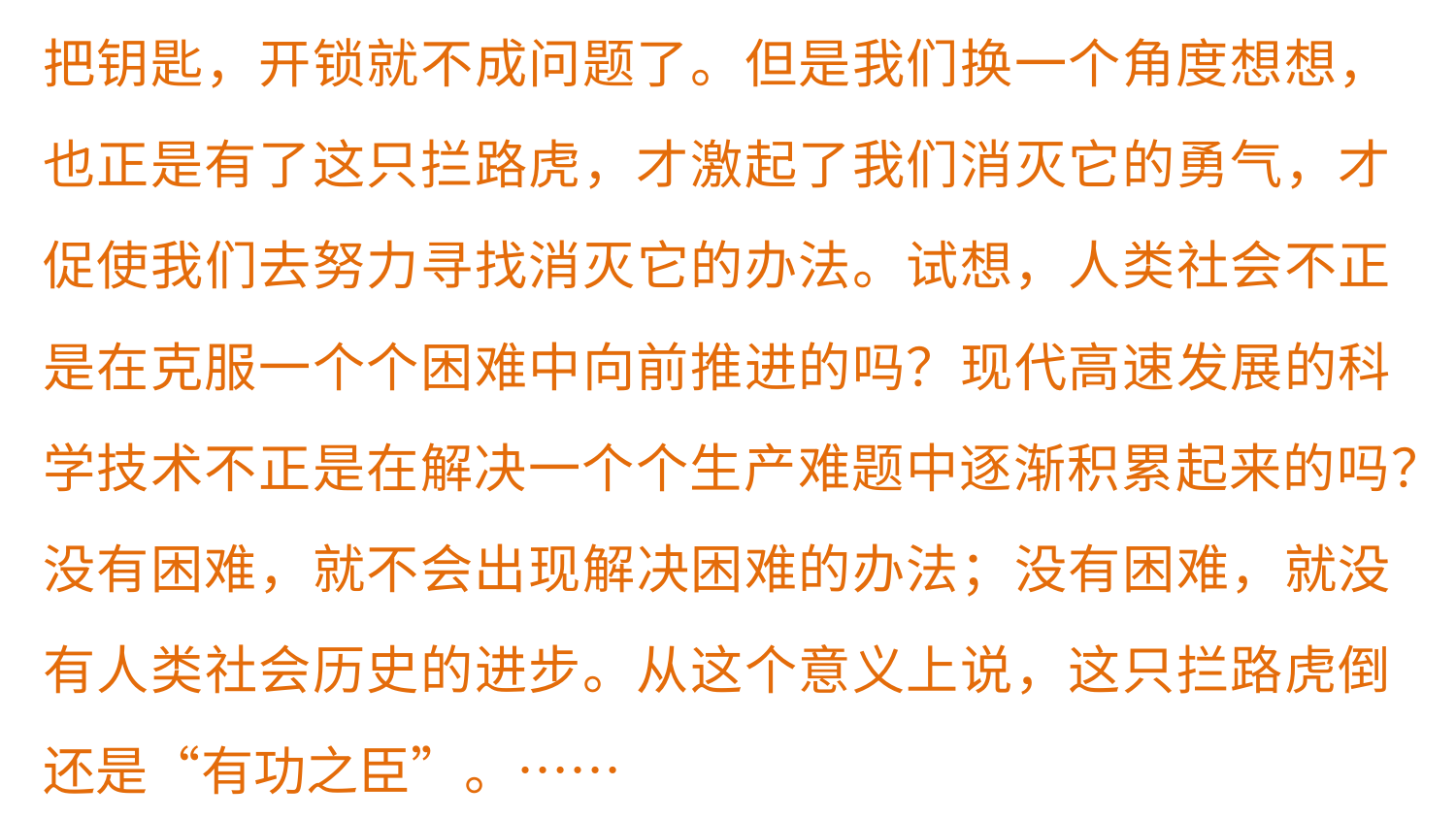

把钥匙，开锁就不成问题了。但是我们换一个角度想想，也正是有了这只拦路虎，才激起了我们消灭它的勇气，才促使我们去努力寻找消灭它的办法。试想，人类社会不正是在克服一个个困难中向前推进的吗？现代高速发展的科学技术不正是在解决一个个生产难题中逐渐积累起来的吗？没有困难，就不会出现解决困难的办法；没有困难，就没有人类社会历史的进步。从这个意义上说，这只拦路虎倒还是“有功之臣”。……